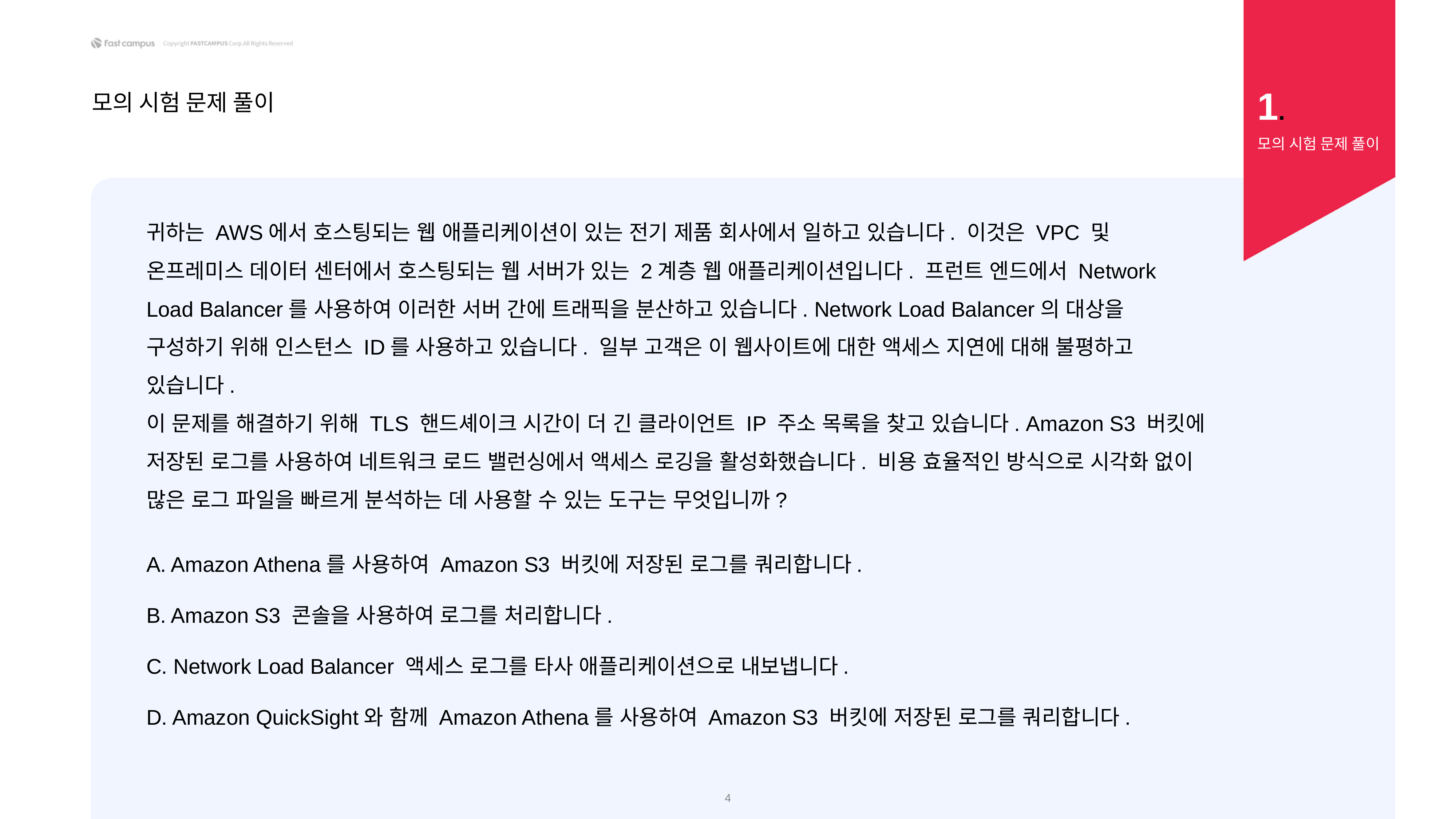

1.
모의 시험 문제 풀이
모의 시험 문제 풀이
귀하는 AWS에서 호스팅되는 웹 애플리케이션이 있는 전기 제품 회사에서 일하고 있습니다. 이것은 VPC 및 온프레미스 데이터 센터에서 호스팅되는 웹 서버가 있는 2계층 웹 애플리케이션입니다. 프런트 엔드에서 Network Load Balancer를 사용하여 이러한 서버 간에 트래픽을 분산하고 있습니다. Network Load Balancer의 대상을 구성하기 위해 인스턴스 ID를 사용하고 있습니다. 일부 고객은 이 웹사이트에 대한 액세스 지연에 대해 불평하고 있습니다.
이 문제를 해결하기 위해 TLS 핸드셰이크 시간이 더 긴 클라이언트 IP 주소 목록을 찾고 있습니다. Amazon S3 버킷에 저장된 로그를 사용하여 네트워크 로드 밸런싱에서 액세스 로깅을 활성화했습니다. 비용 효율적인 방식으로 시각화 없이 많은 로그 파일을 빠르게 분석하는 데 사용할 수 있는 도구는 무엇입니까?
A. Amazon Athena를 사용하여 Amazon S3 버킷에 저장된 로그를 쿼리합니다.
B. Amazon S3 콘솔을 사용하여 로그를 처리합니다.
C. Network Load Balancer 액세스 로그를 타사 애플리케이션으로 내보냅니다.
D. Amazon QuickSight와 함께 Amazon Athena를 사용하여 Amazon S3 버킷에 저장된 로그를 쿼리합니다.
4